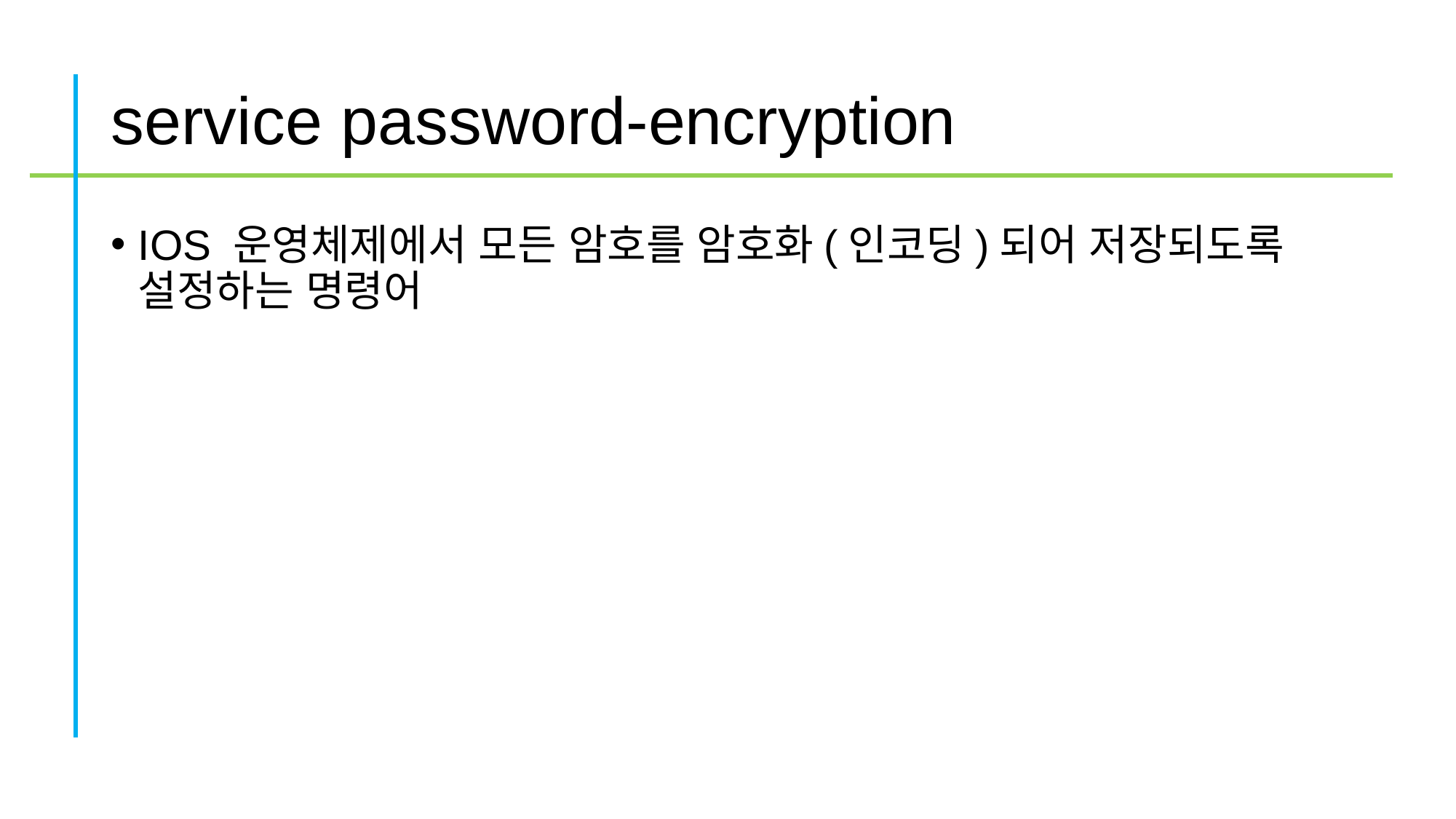

# service password-encryption
IOS 운영체제에서 모든 암호를 암호화(인코딩)되어 저장되도록 설정하는 명령어